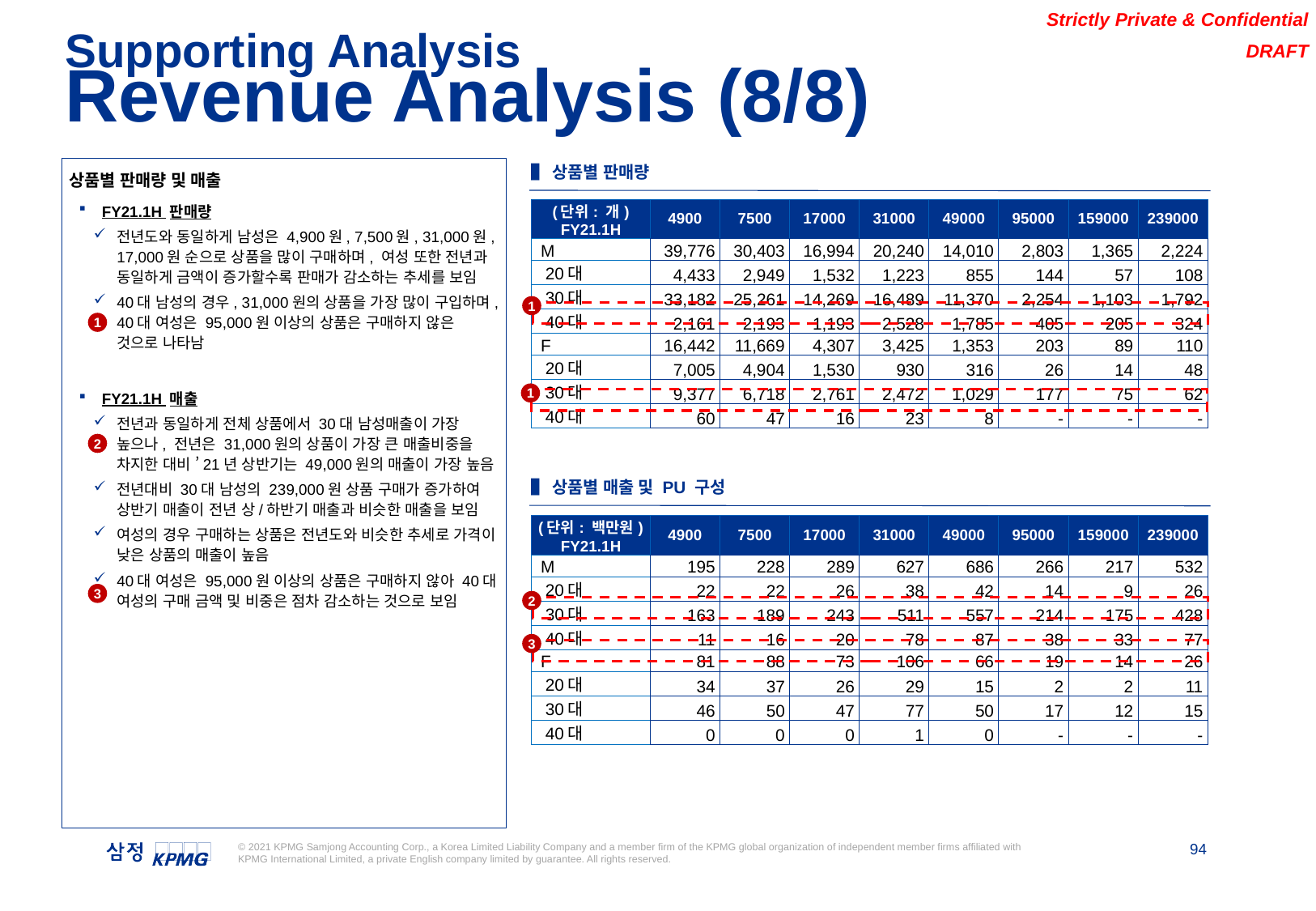

Supporting Analysis
Revenue Analysis (8/8)
▌상품별 판매량

상품별 판매량 및 매출
FY21.1H 판매량
전년도와 동일하게 남성은 4,900원, 7,500원, 31,000원, 17,000원 순으로 상품을 많이 구매하며, 여성 또한 전년과 동일하게 금액이 증가할수록 판매가 감소하는 추세를 보임
40대 남성의 경우, 31,000원의 상품을 가장 많이 구입하며, 40대 여성은 95,000원 이상의 상품은 구매하지 않은 것으로 나타남

FY21.1H 매출
전년과 동일하게 전체 상품에서 30대 남성매출이 가장 높으나, 전년은 31,000원의 상품이 가장 큰 매출비중을 차지한 대비 ’21년 상반기는 49,000원의 매출이 가장 높음
전년대비 30대 남성의 239,000원 상품 구매가 증가하여 상반기 매출이 전년 상/하반기 매출과 비슷한 매출을 보임
여성의 경우 구매하는 상품은 전년도와 비슷한 추세로 가격이 낮은 상품의 매출이 높음
40대 여성은 95,000원 이상의 상품은 구매하지 않아 40대 여성의 구매 금액 및 비중은 점차 감소하는 것으로 보임
| (단위: 개) FY21.1H | 4900 | 7500 | 17000 | 31000 | 49000 | 95000 | 159000 | 239000 |
| --- | --- | --- | --- | --- | --- | --- | --- | --- |
| M | 39,776 | 30,403 | 16,994 | 20,240 | 14,010 | 2,803 | 1,365 | 2,224 |
| 20대 | 4,433 | 2,949 | 1,532 | 1,223 | 855 | 144 | 57 | 108 |
| 30대 | 33,182 | 25,261 | 14,269 | 16,489 | 11,370 | 2,254 | 1,103 | 1,792 |
| 40대 | 2,161 | 2,193 | 1,193 | 2,528 | 1,785 | 405 | 205 | 324 |
| F | 16,442 | 11,669 | 4,307 | 3,425 | 1,353 | 203 | 89 | 110 |
| 20대 | 7,005 | 4,904 | 1,530 | 930 | 316 | 26 | 14 | 48 |
| 30대 | 9,377 | 6,718 | 2,761 | 2,472 | 1,029 | 177 | 75 | 62 |
| 40대 | 60 | 47 | 16 | 23 | 8 | - | - | - |
1

1
1

2
▌상품별 매출 및 PU 구성

| (단위: 백만원) FY21.1H | 4900 | 7500 | 17000 | 31000 | 49000 | 95000 | 159000 | 239000 |
| --- | --- | --- | --- | --- | --- | --- | --- | --- |
| M | 195 | 228 | 289 | 627 | 686 | 266 | 217 | 532 |
| 20대 | 22 | 22 | 26 | 38 | 42 | 14 | 9 | 26 |
| 30대 | 163 | 189 | 243 | 511 | 557 | 214 | 175 | 428 |
| 40대 | 11 | 16 | 20 | 78 | 87 | 38 | 33 | 77 |
| F | 81 | 88 | 73 | 106 | 66 | 19 | 14 | 26 |
| 20대 | 34 | 37 | 26 | 29 | 15 | 2 | 2 | 11 |
| 30대 | 46 | 50 | 47 | 77 | 50 | 17 | 12 | 15 |
| 40대 | 0 | 0 | 0 | 1 | 0 | - | - | - |
3
2

3